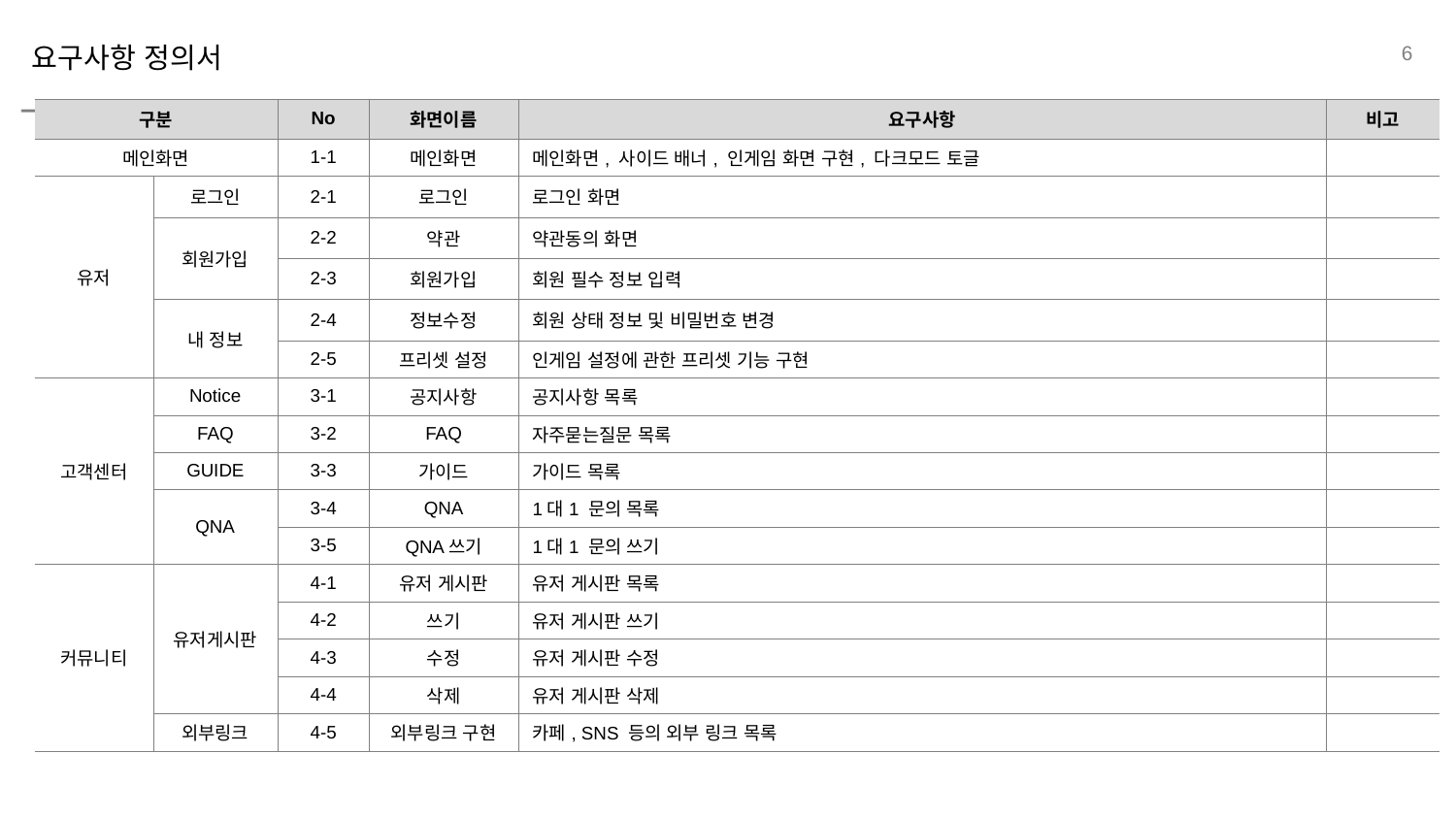

6
요구사항 정의서
| 구분 |  | No | 화면이름 | 요구사항 | 비고 |
| --- | --- | --- | --- | --- | --- |
| 메인화면 |  | 1-1 | 메인화면 | 메인화면, 사이드 배너, 인게임 화면 구현, 다크모드 토글 |  |
| 유저 | 로그인 | 2-1 | 로그인 | 로그인 화면 |  |
|  | 회원가입 | 2-2 | 약관 | 약관동의 화면 |  |
|  |  | 2-3 | 회원가입 | 회원 필수 정보 입력 |  |
|  | 내 정보 | 2-4 | 정보수정 | 회원 상태 정보 및 비밀번호 변경 |  |
|  |  | 2-5 | 프리셋 설정 | 인게임 설정에 관한 프리셋 기능 구현 |  |
| 고객센터 | Notice | 3-1 | 공지사항 | 공지사항 목록 |  |
|  | FAQ | 3-2 | FAQ | 자주묻는질문 목록 |  |
|  | GUIDE | 3-3 | 가이드 | 가이드 목록 |  |
|  | QNA | 3-4 | QNA | 1대1 문의 목록 |  |
|  |  | 3-5 | QNA쓰기 | 1대1 문의 쓰기 |  |
| 커뮤니티 | 유저게시판 | 4-1 | 유저 게시판 | 유저 게시판 목록 |  |
|  |  | 4-2 | 쓰기 | 유저 게시판 쓰기 |  |
|  |  | 4-3 | 수정 | 유저 게시판 수정 |  |
|  |  | 4-4 | 삭제 | 유저 게시판 삭제 |  |
|  | 외부링크 | 4-5 | 외부링크 구현 | 카페, SNS 등의 외부 링크 목록 |  |